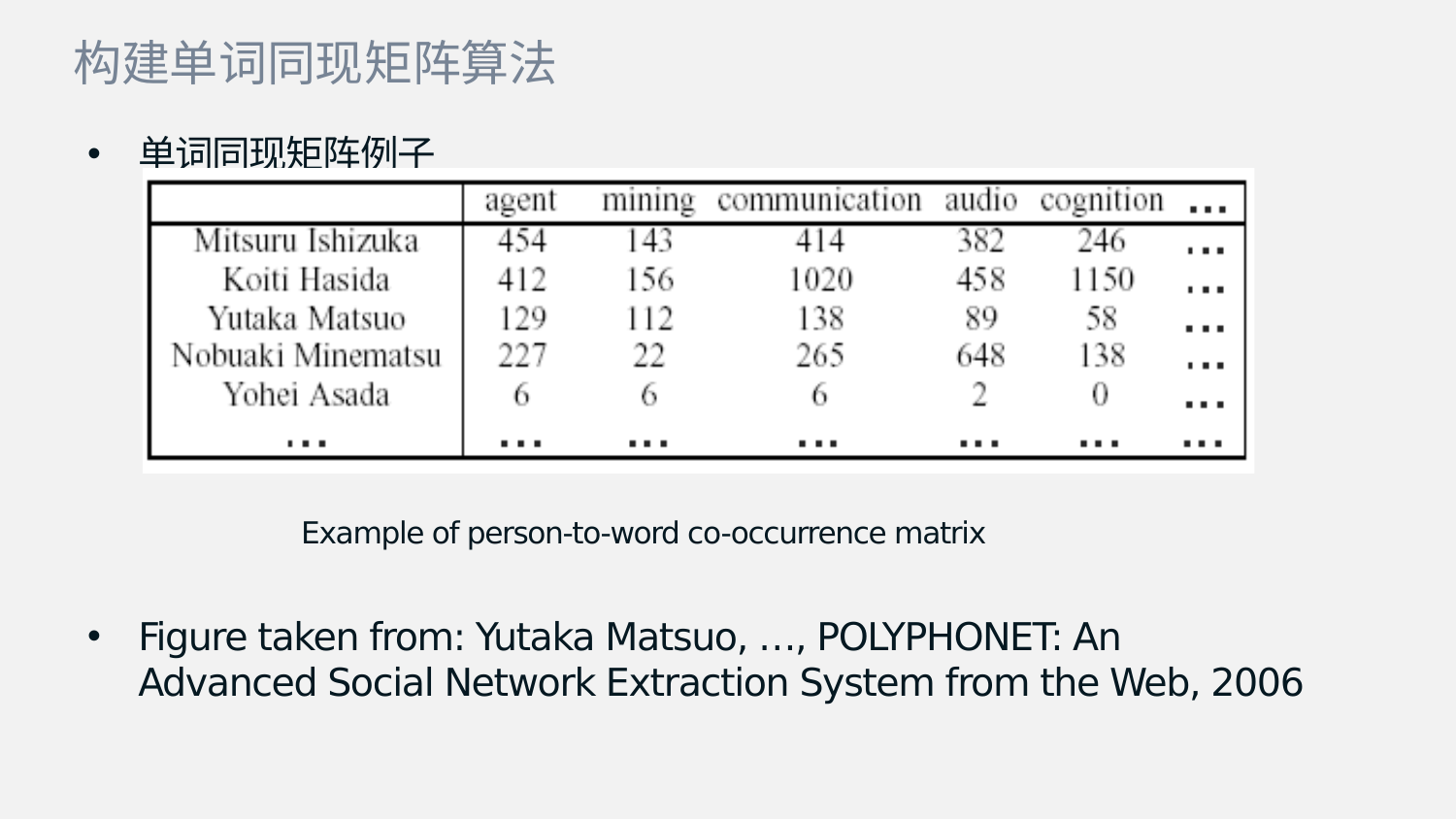

构建单词同现矩阵算法
单词同现矩阵例子

	         Example of person-to-word co-occurrence matrix

Figure taken from: Yutaka Matsuo, …, POLYPHONET: An Advanced Social Network Extraction System from the Web, 2006